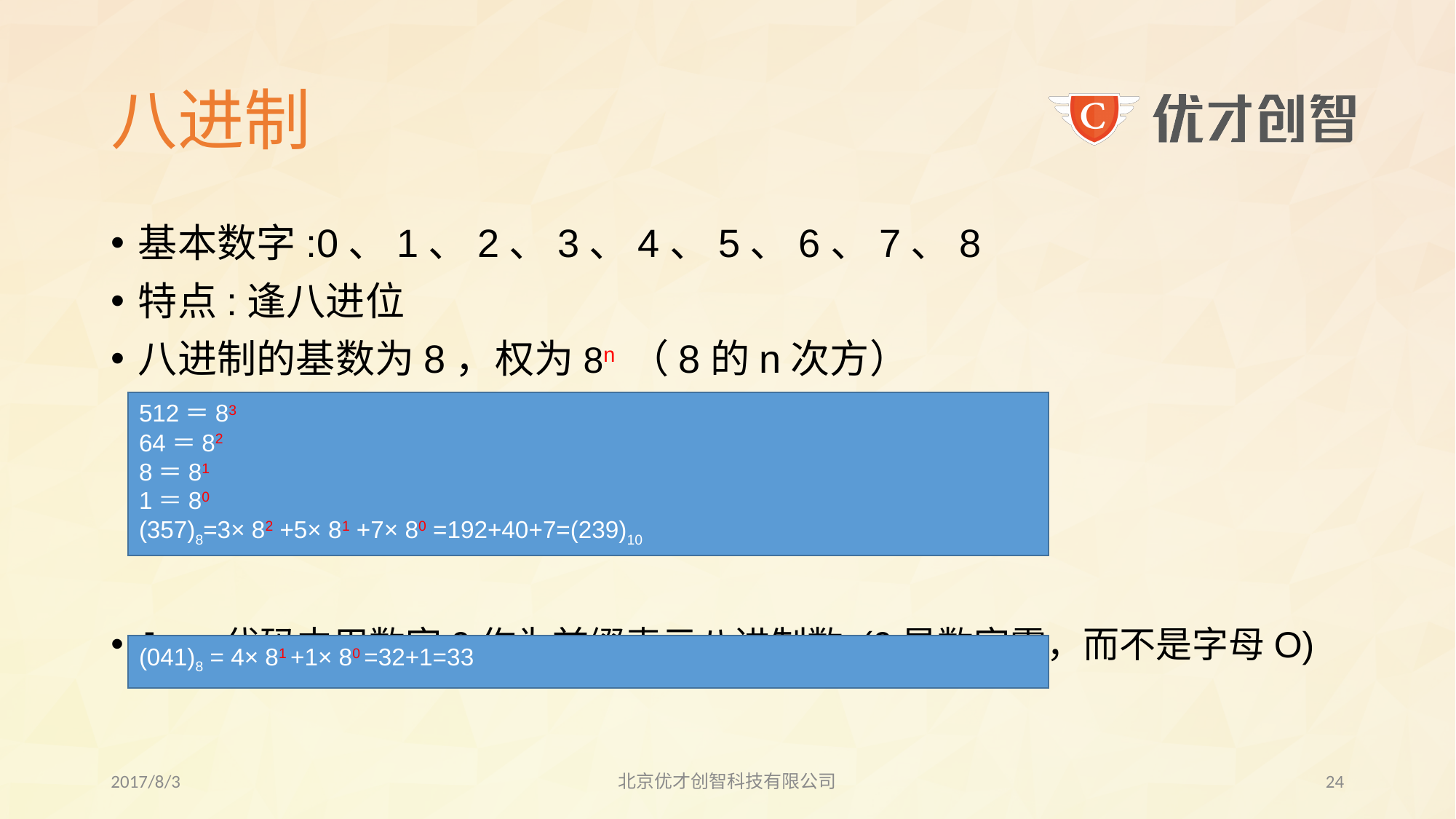

# 八进制
基本数字:0、1、2、3、4、5、6、7、8
特点:逢八进位
八进制的基数为8，权为8n （8的n次方）

Java代码中用数字0作为前缀表示八进制数 (0是数字零，而不是字母O)

512＝83
64＝82
8＝81
1＝80
(357)8=3× 82 +5× 81 +7× 80 =192+40+7=(239)10
(041)8 = 4× 81 +1× 80 =32+1=33

2017/8/3
北京优才创智科技有限公司
24